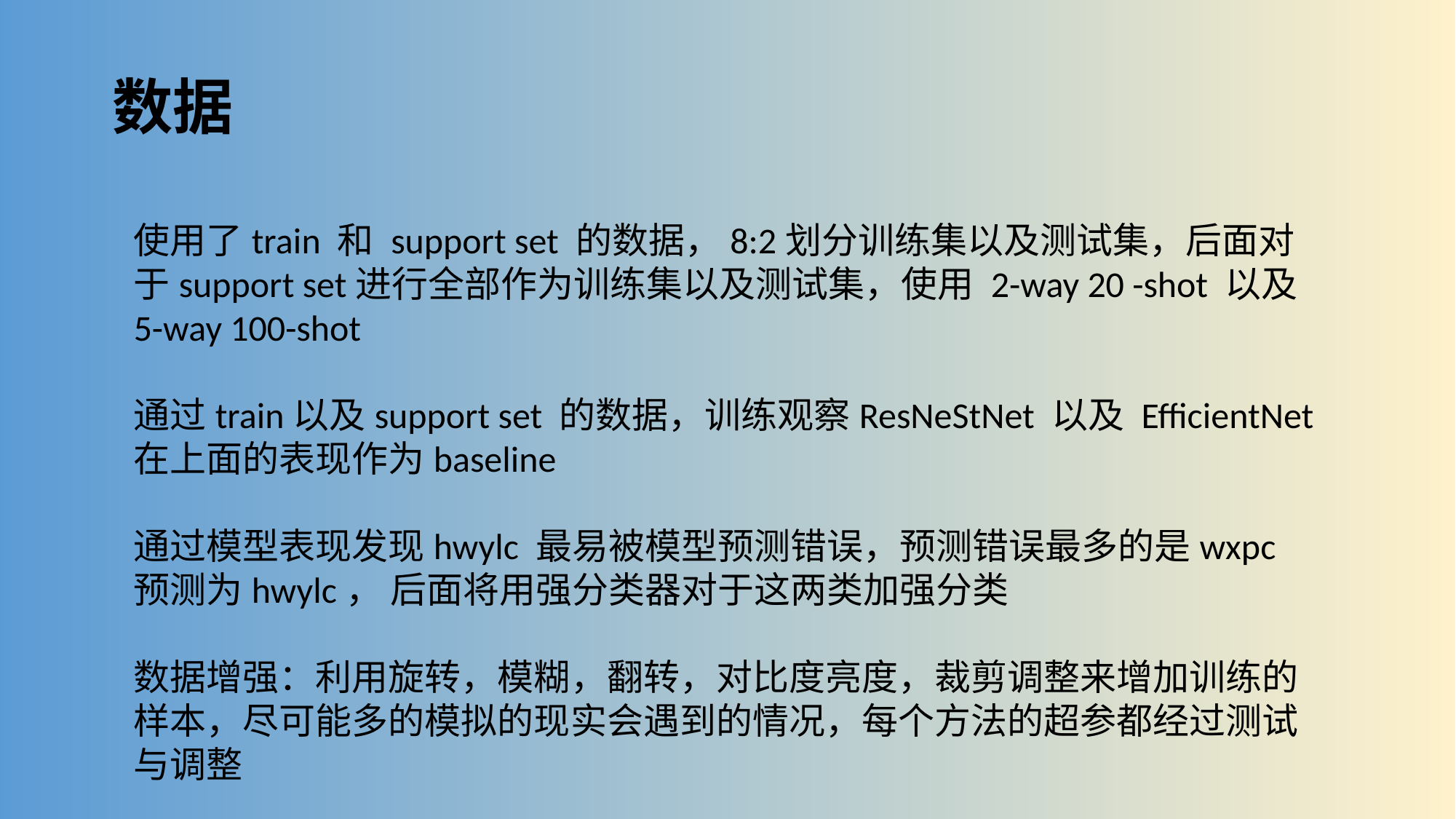

数据
使用了train 和 support set 的数据，8:2划分训练集以及测试集，后面对于support set进行全部作为训练集以及测试集，使用 2-way 20 -shot 以及 5-way 100-shot

通过train以及support set 的数据，训练观察ResNeStNet 以及 EfficientNet 在上面的表现作为baseline

通过模型表现发现hwylc 最易被模型预测错误，预测错误最多的是wxpc 预测为hwylc， 后面将用强分类器对于这两类加强分类

数据增强：利用旋转，模糊，翻转，对比度亮度，裁剪调整来增加训练的样本，尽可能多的模拟的现实会遇到的情况，每个方法的超参都经过测试与调整